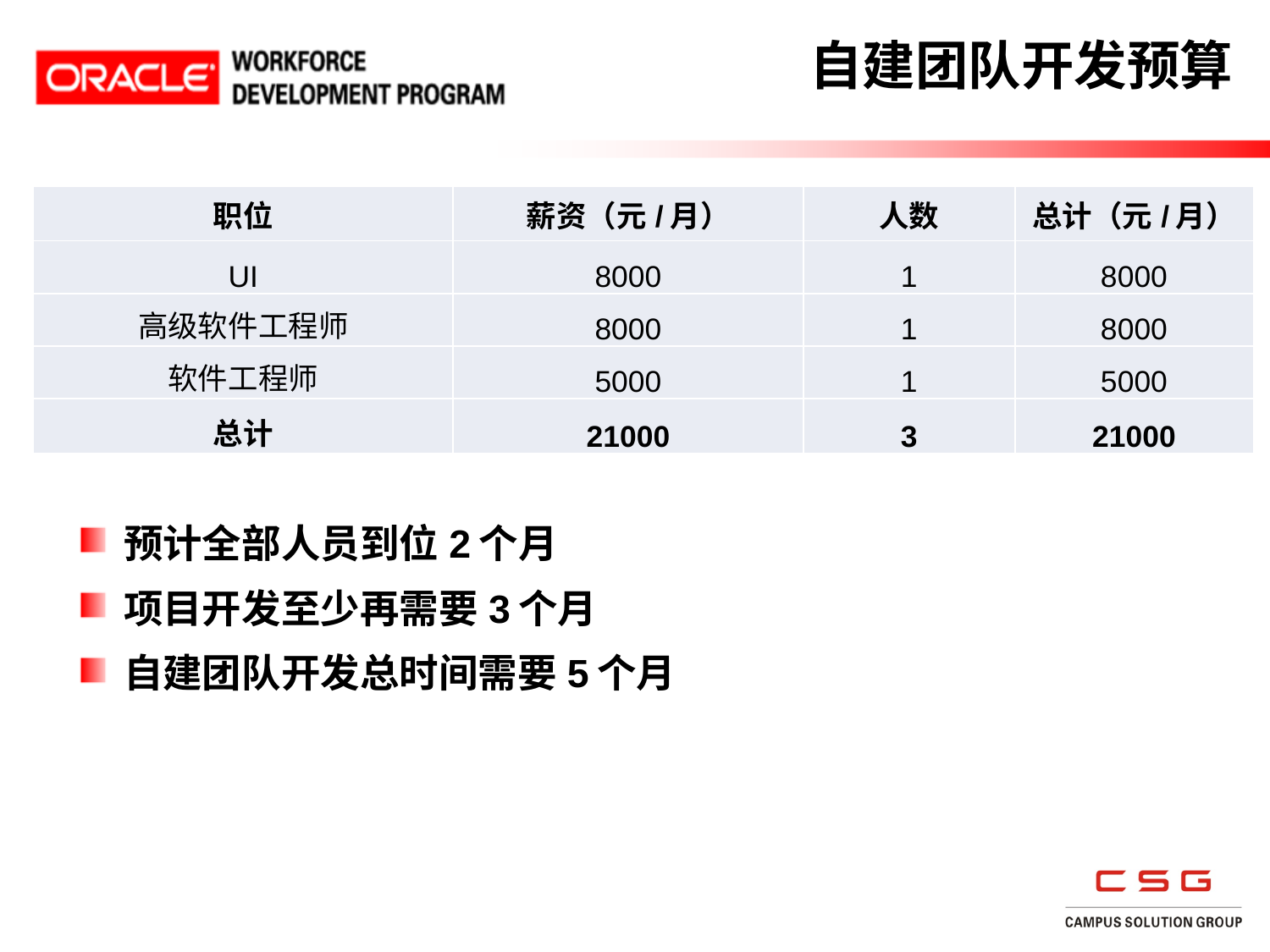

# 自建团队开发预算
| 职位 | 薪资（元/月） | 人数 | 总计（元/月） |
| --- | --- | --- | --- |
| UI | 8000 | 1 | 8000 |
| 高级软件工程师 | 8000 | 1 | 8000 |
| 软件工程师 | 5000 | 1 | 5000 |
| 总计 | 21000 | 3 | 21000 |
预计全部人员到位2个月
项目开发至少再需要3个月
自建团队开发总时间需要5个月